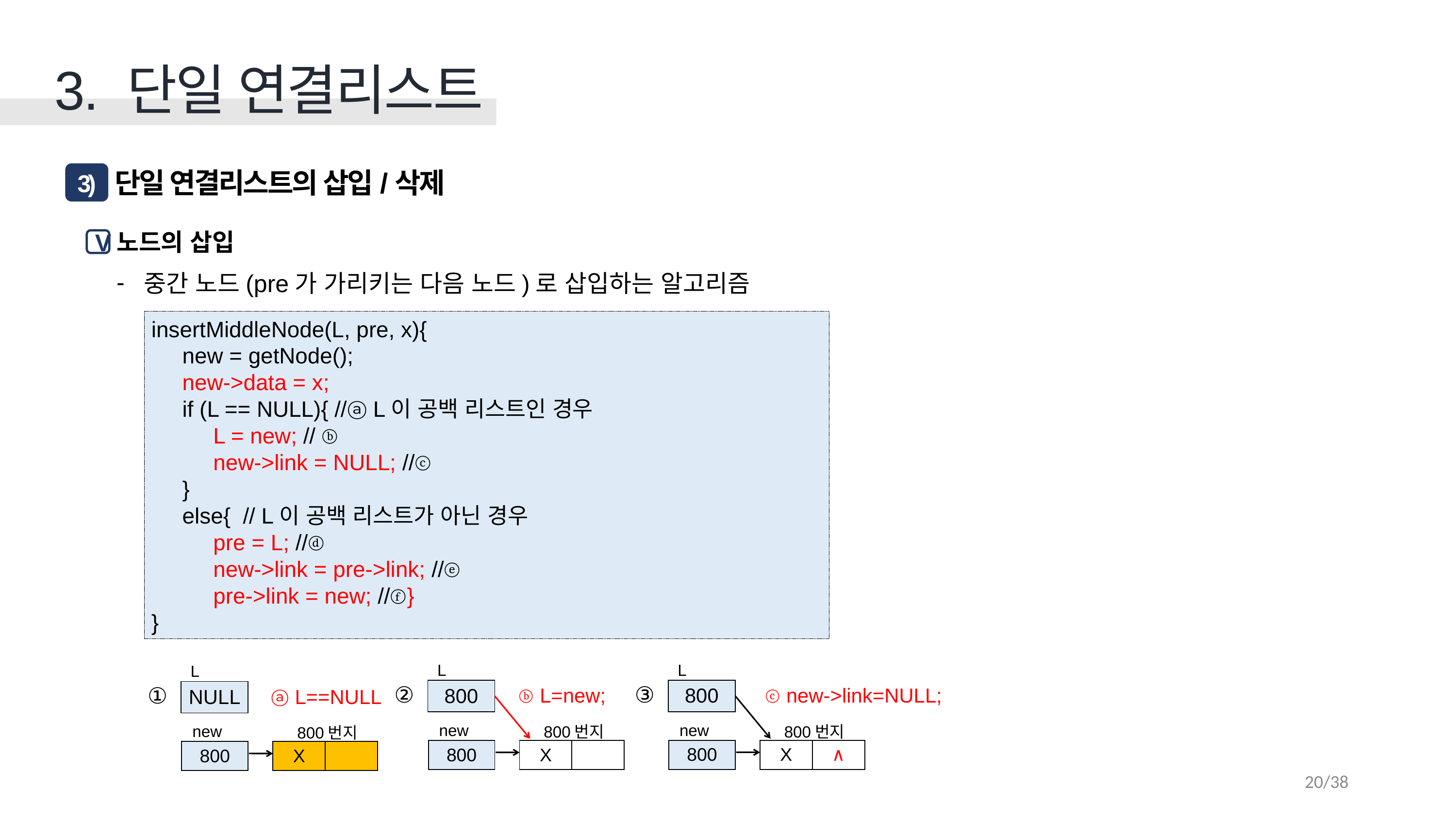

3. 단일 연결리스트

 단일 연결리스트의 삽입/삭제

3)
노드의 삽입

중간 노드(pre가 가리키는 다음 노드)로 삽입하는 알고리즘

V
insertMiddleNode(L, pre, x){
     new = getNode();
     new->data = x;
     if (L == NULL){ //ⓐ L이 공백 리스트인 경우
          L = new; // ⓑ
          new->link = NULL; //ⓒ
     }
     else{  // L이 공백 리스트가 아닌 경우
          pre = L; //ⓓ
          new->link = pre->link; //ⓔ
          pre->link = new; //ⓕ}
}
L
L
L
③
②
①
 ⓒ new->link=NULL;
 ⓑ L=new;
| 800 |
| --- |
 ⓐ L==NULL
| 800 |
| --- |
| NULL |
| --- |
new
new
new
800번지
800번지
800번지
| 800 |
| --- |
| X | ∧ |
| --- | --- |
| 800 |
| --- |
| X |  |
| --- | --- |
| 800 |
| --- |
| X |  |
| --- | --- |
20/38